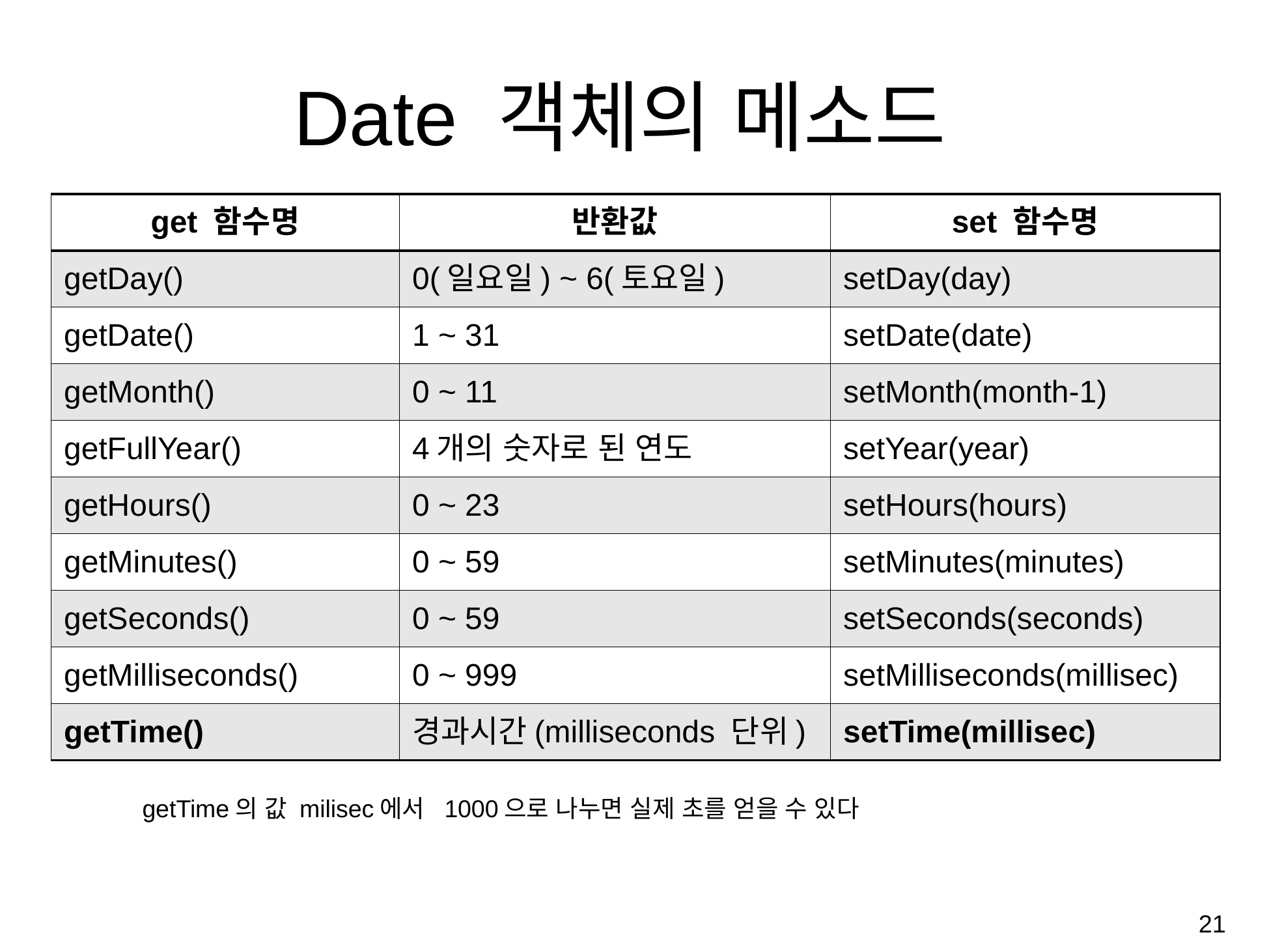

# Date 객체의 메소드
| get 함수명 | 반환값 | set 함수명 |
| --- | --- | --- |
| getDay() | 0(일요일) ~ 6(토요일) | setDay(day) |
| getDate() | 1 ~ 31 | setDate(date) |
| getMonth() | 0 ~ 11 | setMonth(month-1) |
| getFullYear() | 4개의 숫자로 된 연도 | setYear(year) |
| getHours() | 0 ~ 23 | setHours(hours) |
| getMinutes() | 0 ~ 59 | setMinutes(minutes) |
| getSeconds() | 0 ~ 59 | setSeconds(seconds) |
| getMilliseconds() | 0 ~ 999 | setMilliseconds(millisec) |
| getTime() | 경과시간(milliseconds 단위) | setTime(millisec) |
getTime의 값 milisec에서  1000으로 나누면 실제 초를 얻을 수 있다
21